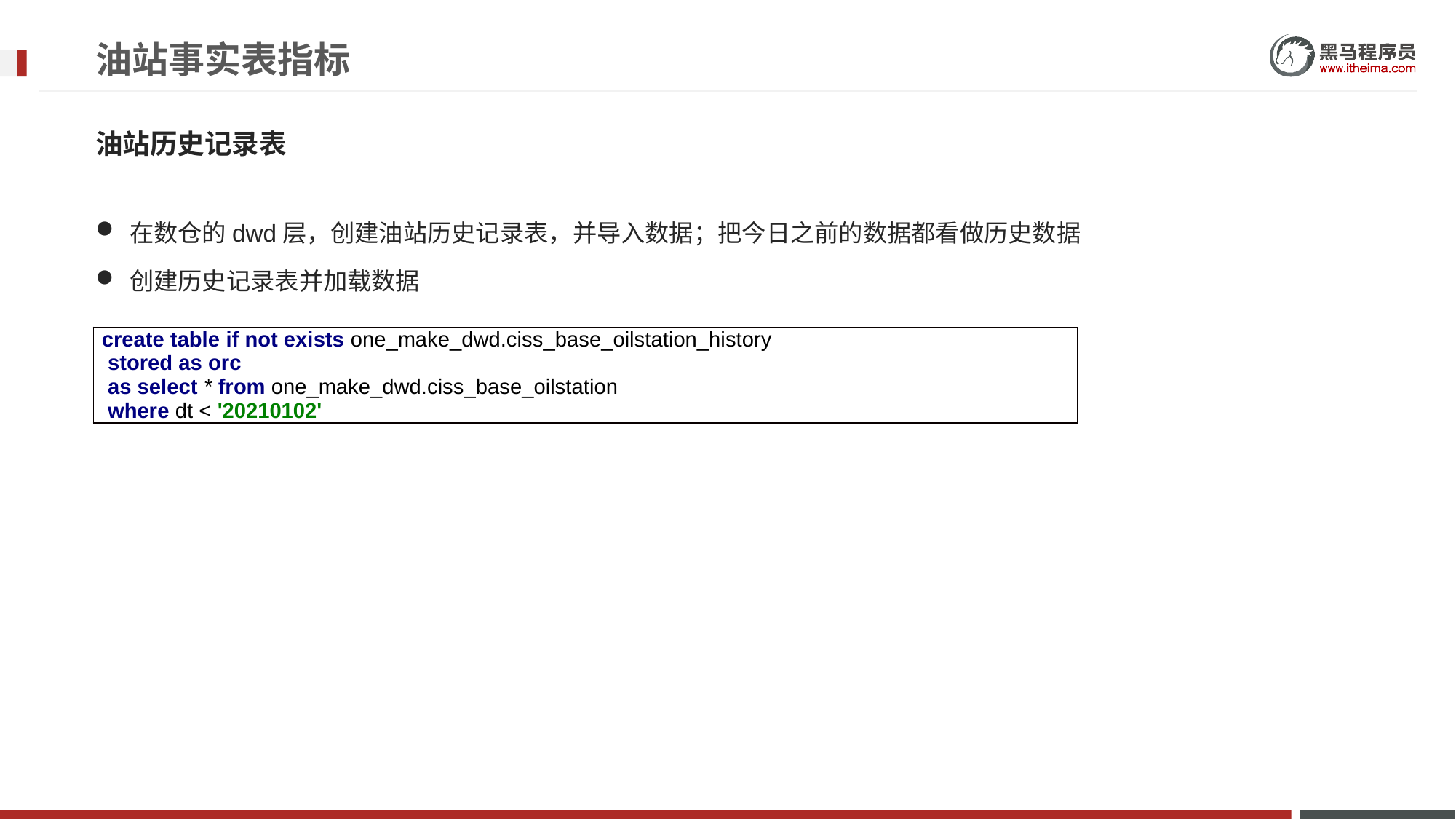

# 油站事实表指标
油站历史记录表
在数仓的dwd层，创建油站历史记录表，并导入数据；把今日之前的数据都看做历史数据
创建历史记录表并加载数据

| create table if not exists one\_make\_dwd.ciss\_base\_oilstation\_history stored as orc as select \* from one\_make\_dwd.ciss\_base\_oilstation where dt < '20210102' |
| --- |